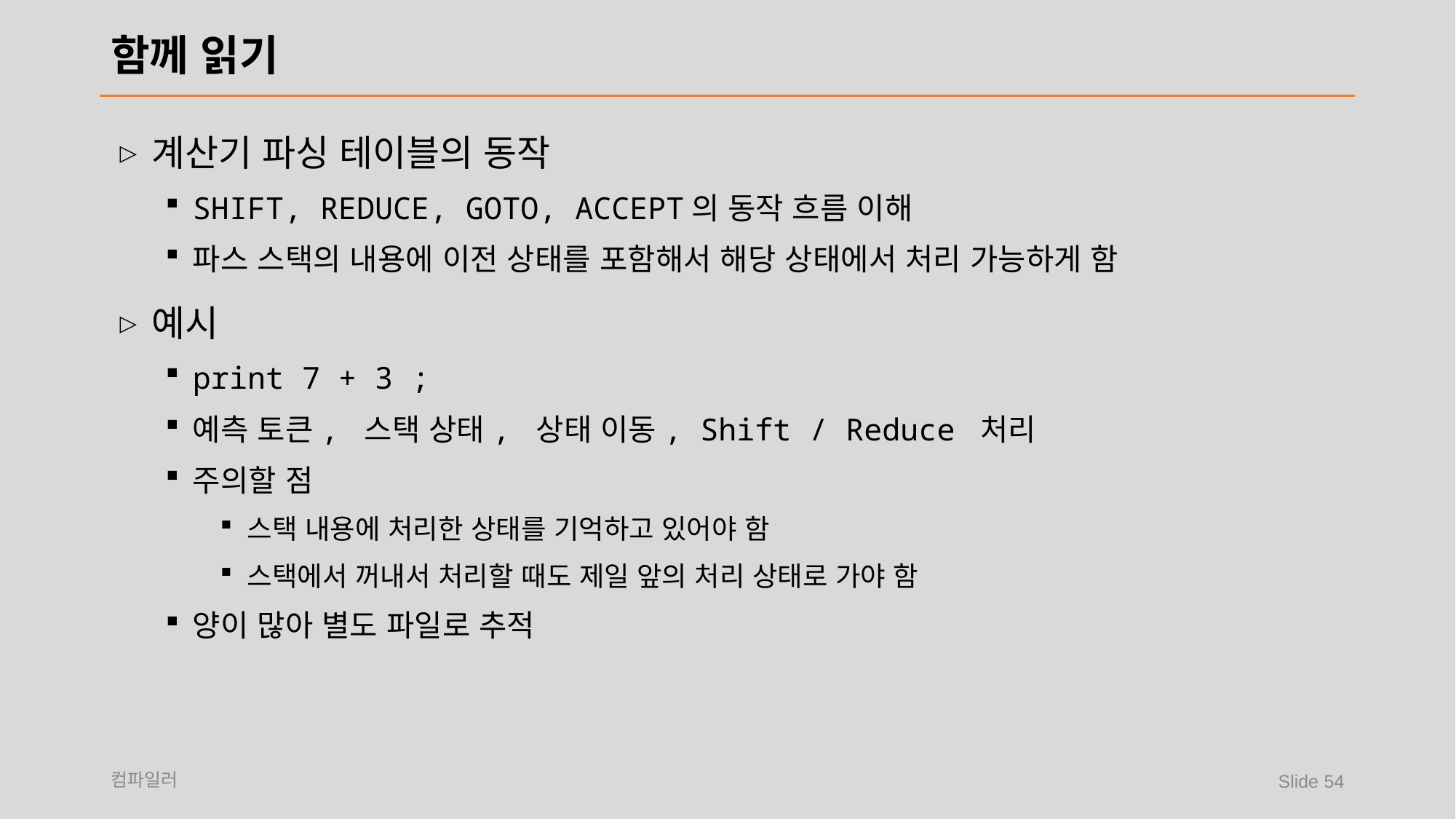

# 함께 읽기
계산기 파싱 테이블의 동작
SHIFT, REDUCE, GOTO, ACCEPT의 동작 흐름 이해
파스 스택의 내용에 이전 상태를 포함해서 해당 상태에서 처리 가능하게 함
예시
print 7 + 3 ;
예측 토큰, 스택 상태, 상태 이동, Shift / Reduce 처리
주의할 점
스택 내용에 처리한 상태를 기억하고 있어야 함
스택에서 꺼내서 처리할 때도 제일 앞의 처리 상태로 가야 함
양이 많아 별도 파일로 추적

컴파일러
Slide 54